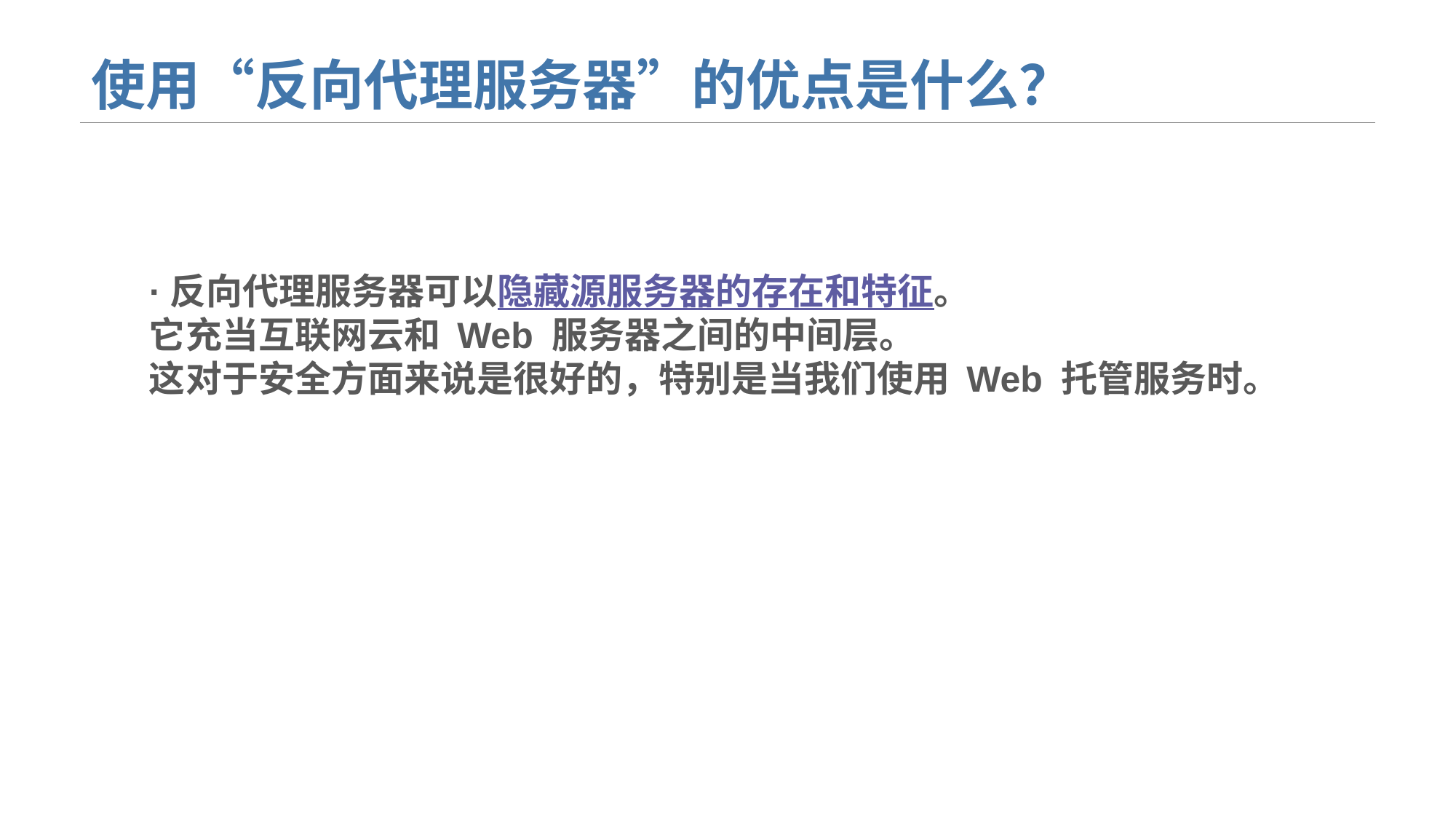

# 使用“反向代理服务器”的优点是什么？
·反向代理服务器可以隐藏源服务器的存在和特征。
它充当互联网云和 Web 服务器之间的中间层。
这对于安全方面来说是很好的，特别是当我们使用 Web 托管服务时。
9